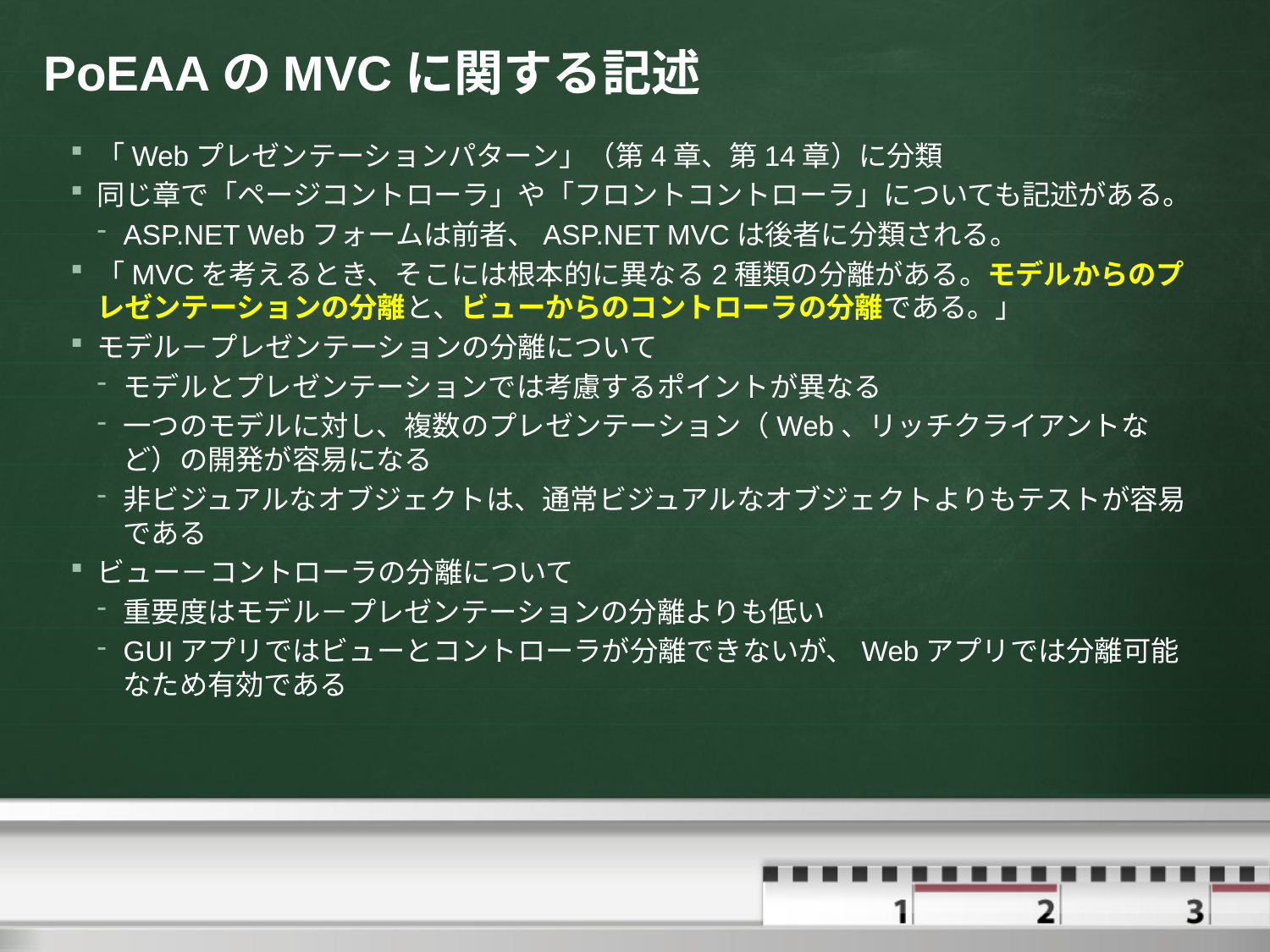

# PoEAAのMVCに関する記述
「Webプレゼンテーションパターン」（第4章、第14章）に分類
同じ章で「ページコントローラ」や「フロントコントローラ」についても記述がある。
ASP.NET Webフォームは前者、ASP.NET MVCは後者に分類される。
「MVCを考えるとき、そこには根本的に異なる2種類の分離がある。モデルからのプレゼンテーションの分離と、ビューからのコントローラの分離である。」
モデル－プレゼンテーションの分離について
モデルとプレゼンテーションでは考慮するポイントが異なる
一つのモデルに対し、複数のプレゼンテーション（Web、リッチクライアントなど）の開発が容易になる
非ビジュアルなオブジェクトは、通常ビジュアルなオブジェクトよりもテストが容易である
ビュー－コントローラの分離について
重要度はモデル－プレゼンテーションの分離よりも低い
GUIアプリではビューとコントローラが分離できないが、Webアプリでは分離可能なため有効である